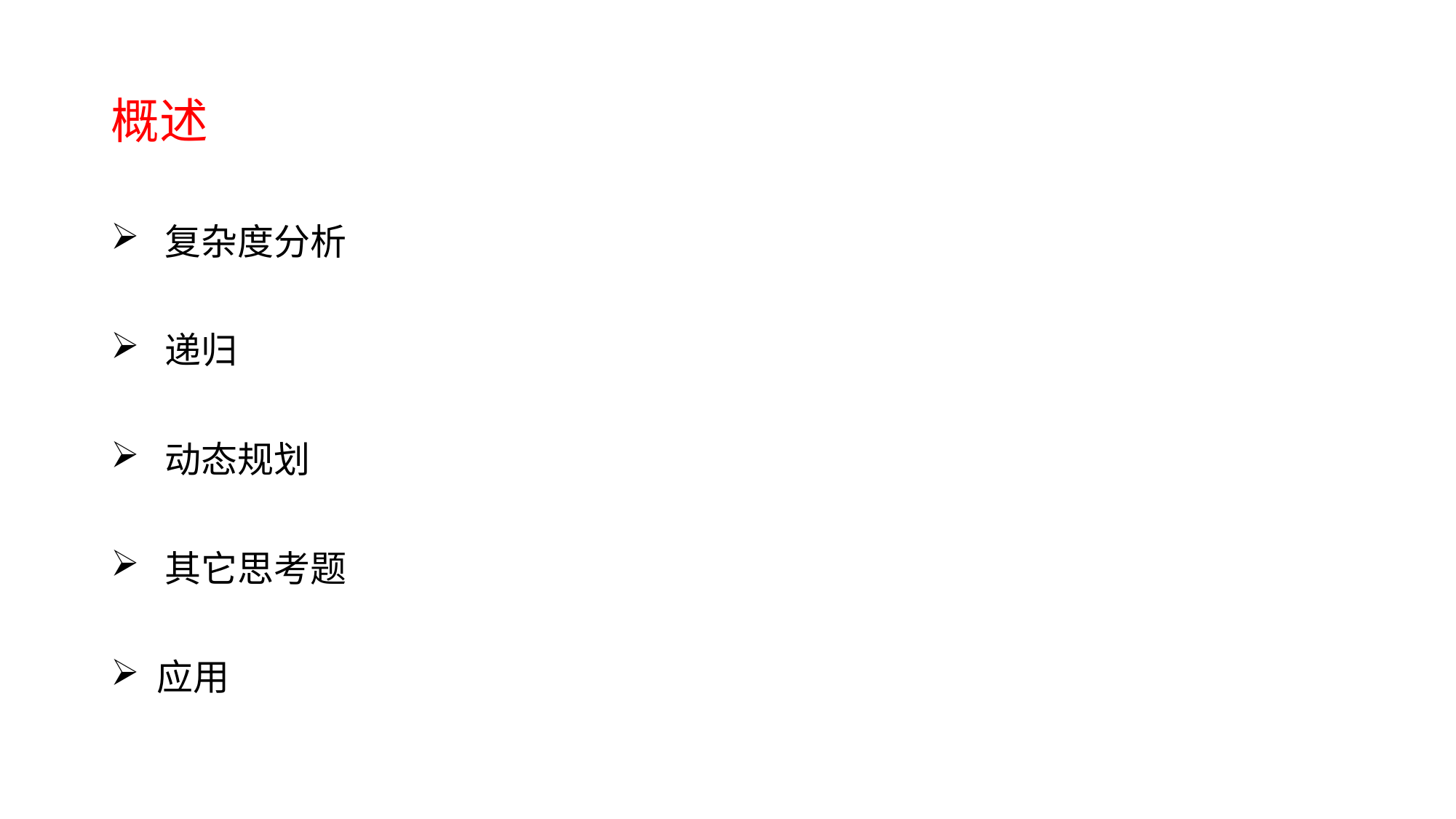

# 概述
  复杂度分析

  递归

  动态规划

  其它思考题

 应用